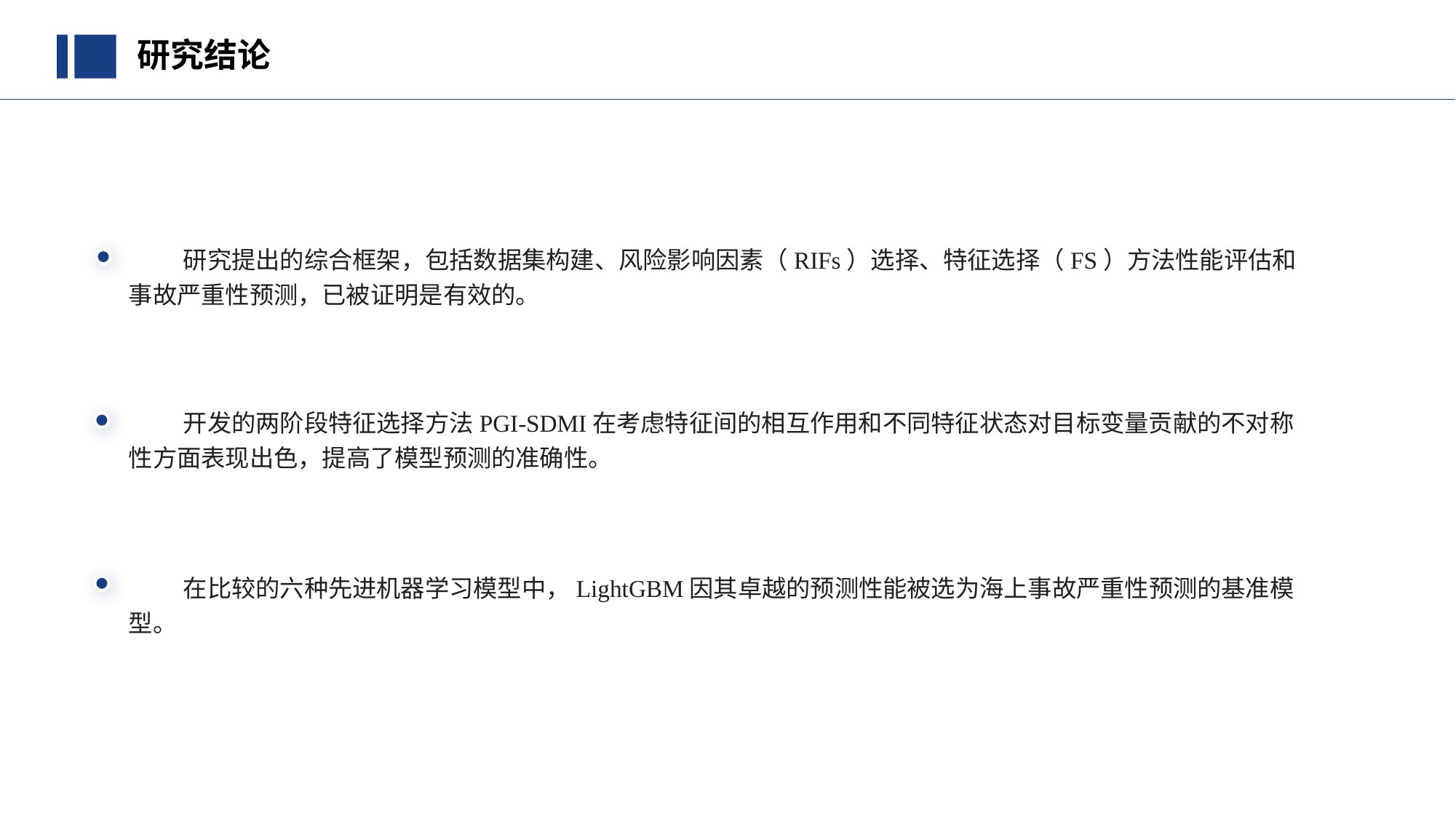

研究结论
研究提出的综合框架，包括数据集构建、风险影响因素（RIFs）选择、特征选择（FS）方法性能评估和事故严重性预测，已被证明是有效的。

开发的两阶段特征选择方法PGI-SDMI在考虑特征间的相互作用和不同特征状态对目标变量贡献的不对称性方面表现出色，提高了模型预测的准确性。

在比较的六种先进机器学习模型中，LightGBM因其卓越的预测性能被选为海上事故严重性预测的基准模型。